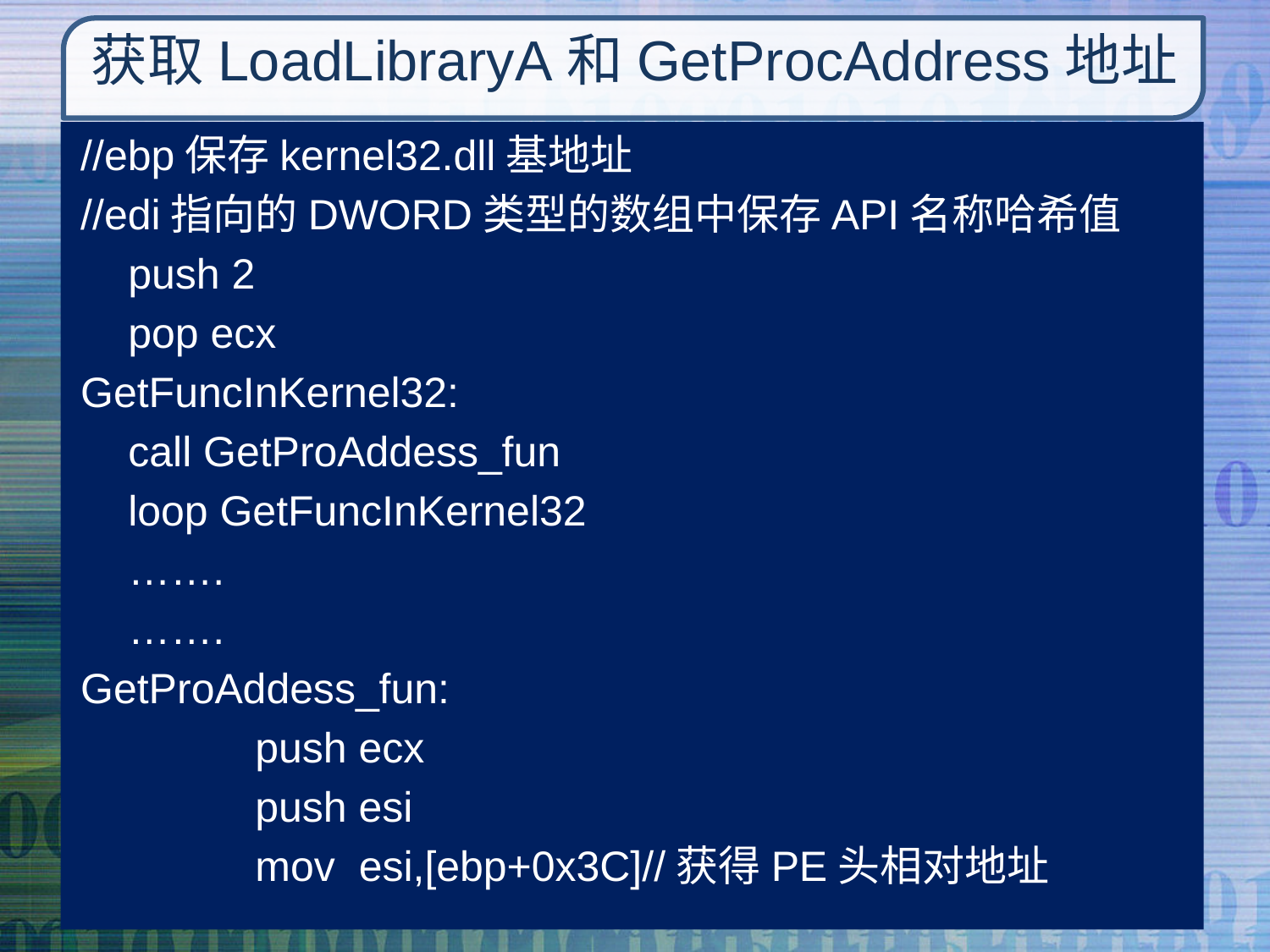

# 获取LoadLibraryA和GetProcAddress地址
//ebp保存kernel32.dll基地址
//edi指向的DWORD类型的数组中保存API名称哈希值
	push 2
	pop ecx
GetFuncInKernel32:
	call GetProAddess_fun
	loop GetFuncInKernel32
	…….
	…….
GetProAddess_fun:
		push ecx
		push esi
		mov  esi,[ebp+0x3C]//获得PE头相对地址